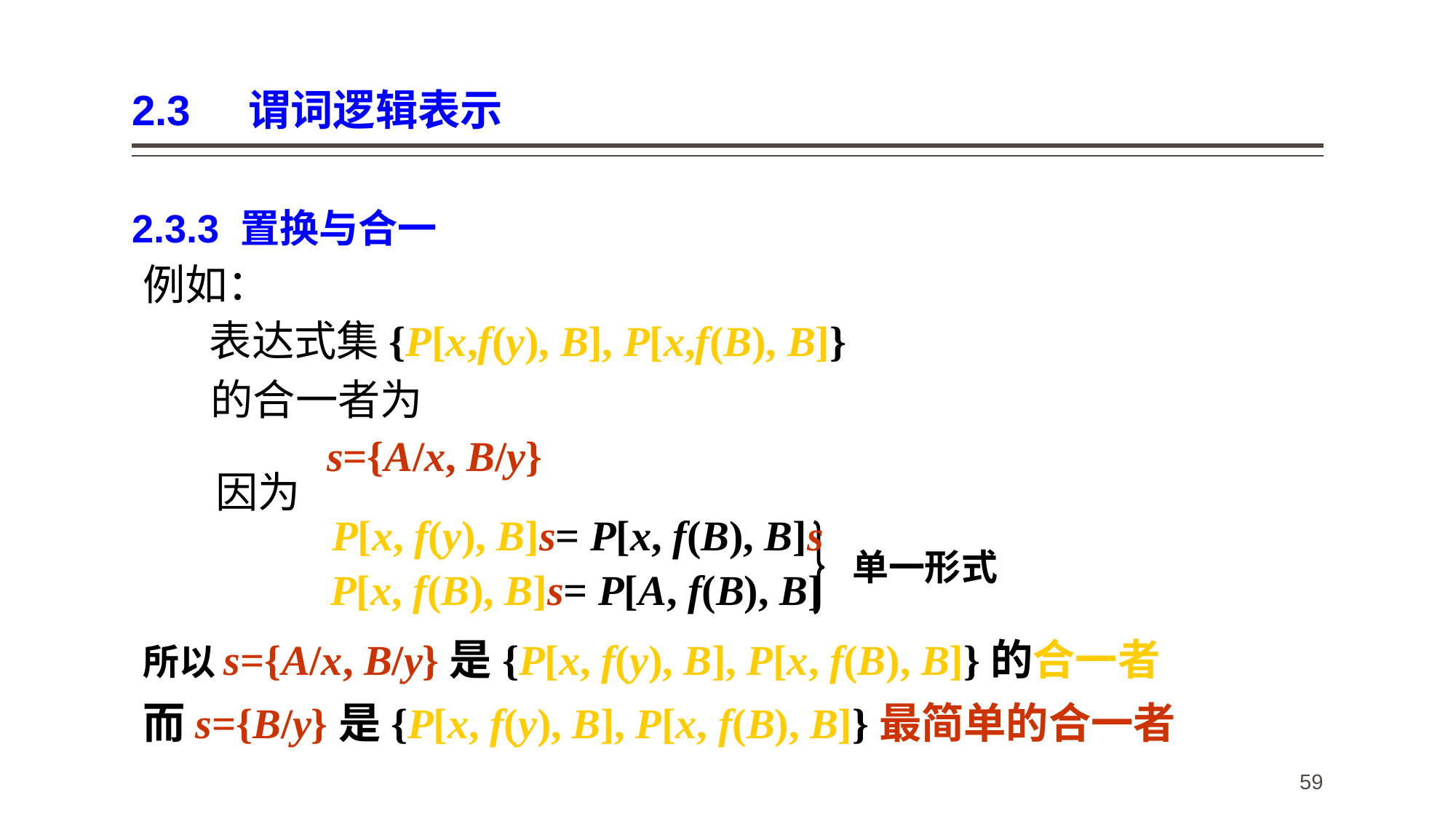

# 2.3    谓词逻辑表示
2.3.3 置换与合一
例如：
      表达式集{P[x,f(y), B], P[x,f(B), B]}
的合一者为
           s={A/x, B/y}
因为
  P[x, f(y), B]s= P[x, f(B), B]s

单一形式
P[x, f(B), B]s= P[A, f(B), B]
所以s={A/x, B/y}是{P[x, f(y), B], P[x, f(B), B]}的合一者
而s={B/y}是{P[x, f(y), B], P[x, f(B), B]}最简单的合一者
59